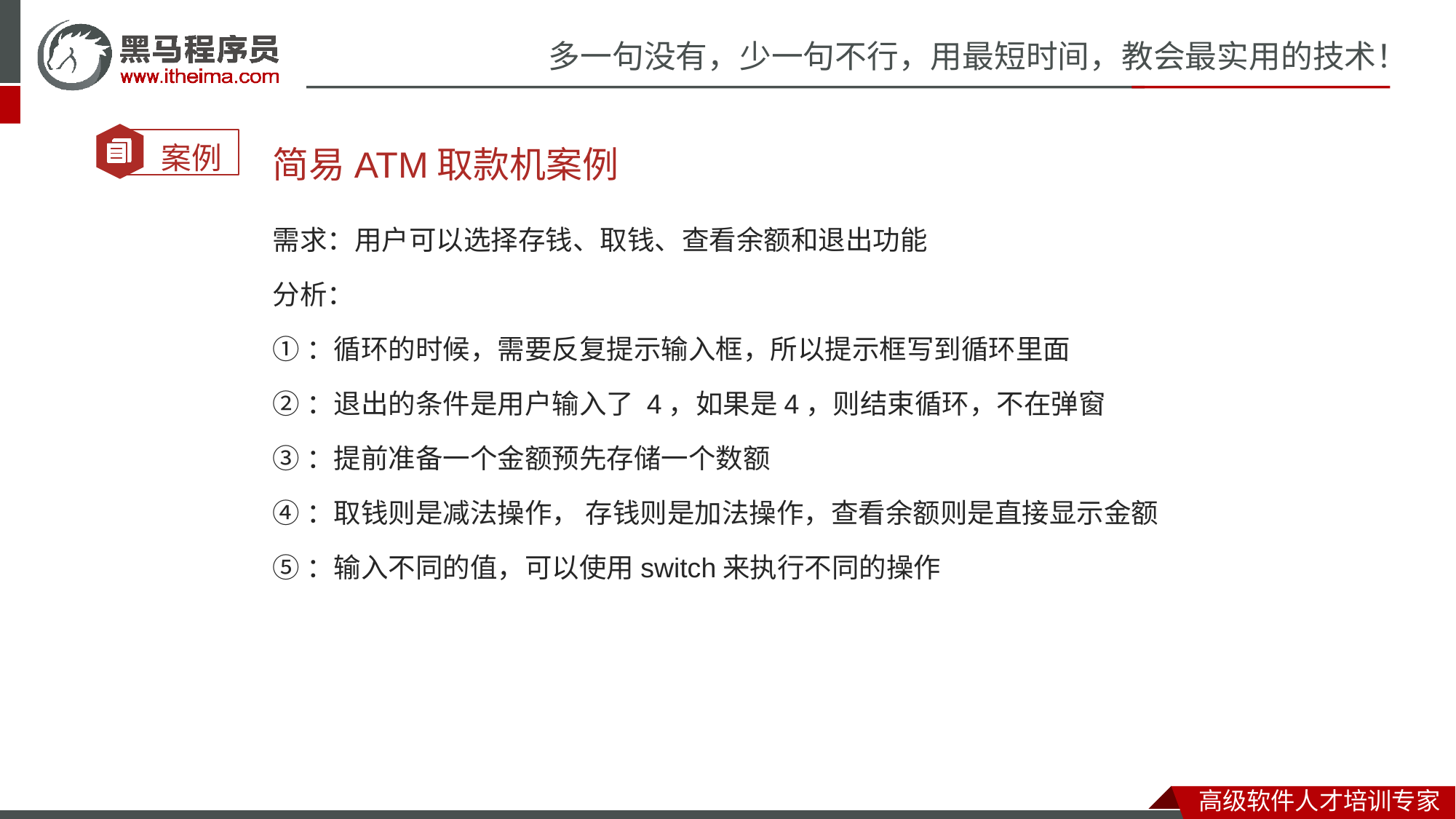

简易ATM取款机案例
需求：用户可以选择存钱、取钱、查看余额和退出功能
分析：
①：循环的时候，需要反复提示输入框，所以提示框写到循环里面
②：退出的条件是用户输入了 4，如果是4，则结束循环，不在弹窗
③：提前准备一个金额预先存储一个数额
④：取钱则是减法操作， 存钱则是加法操作，查看余额则是直接显示金额
⑤：输入不同的值，可以使用switch来执行不同的操作